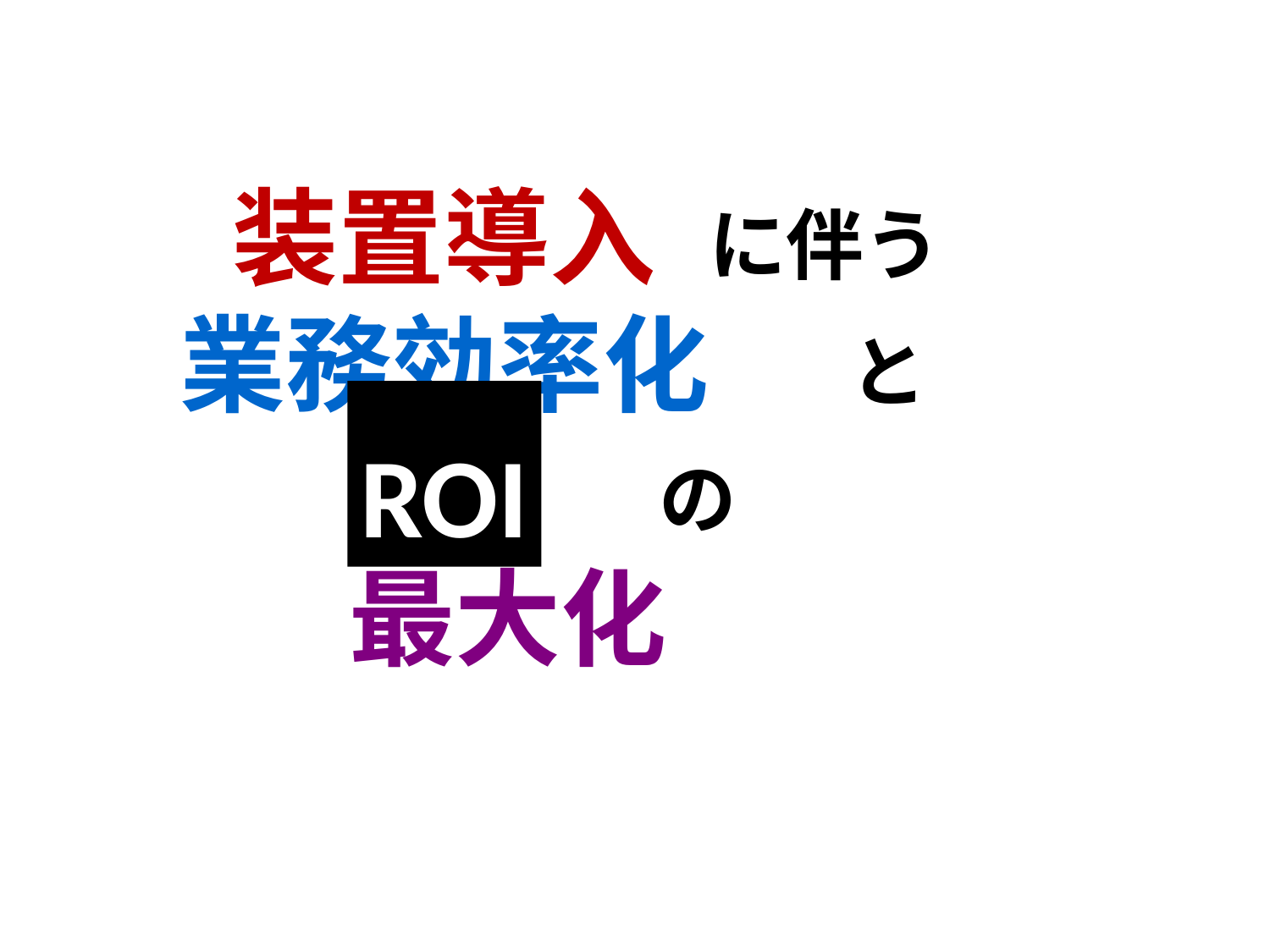

装置導入

に伴う

業務効率化

と

ROI

の

最大化